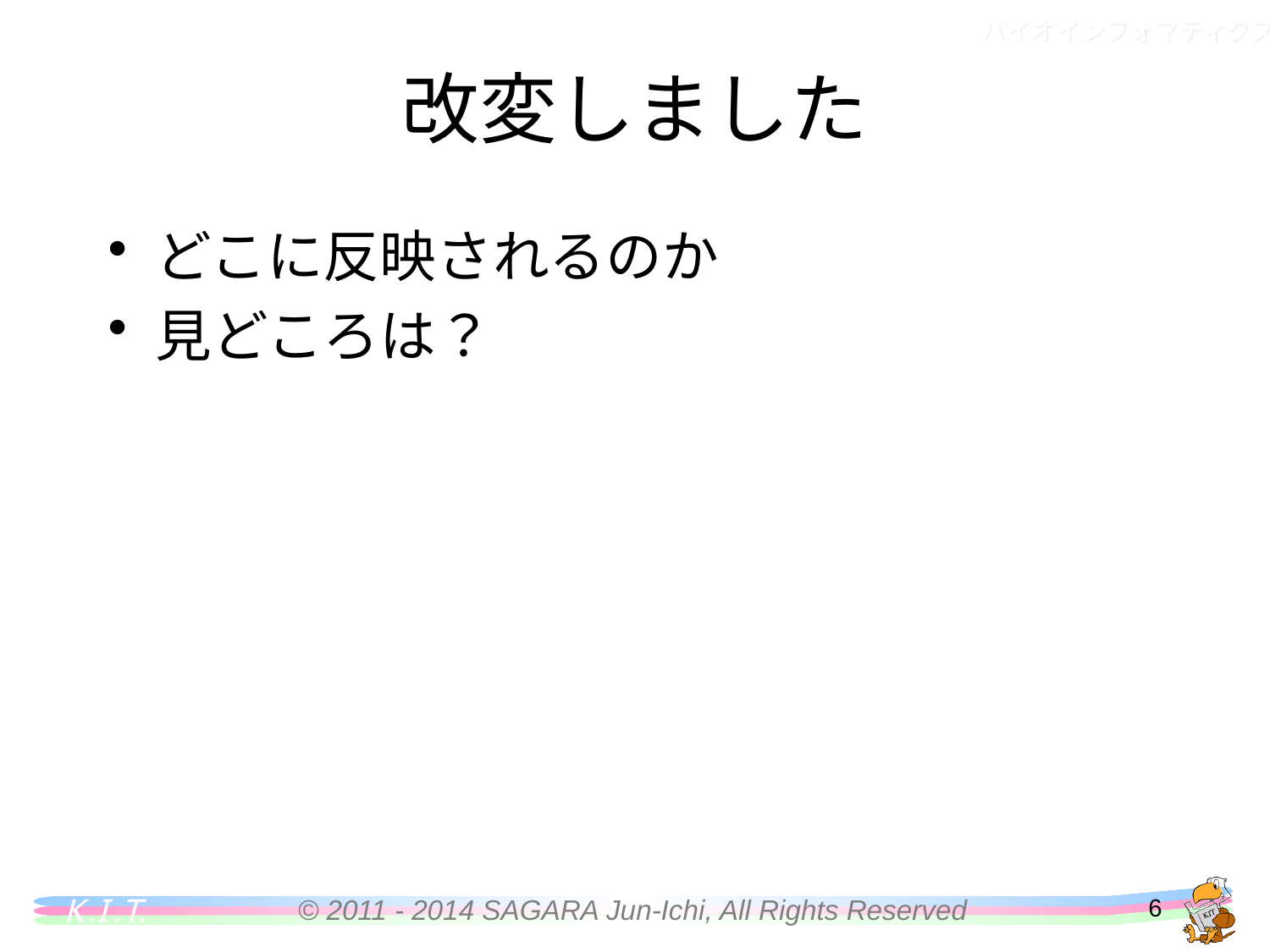

# 改変しました
どこに反映されるのか
見どころは？
© 2011 - 2014 SAGARA Jun-Ichi, All Rights Reserved
6